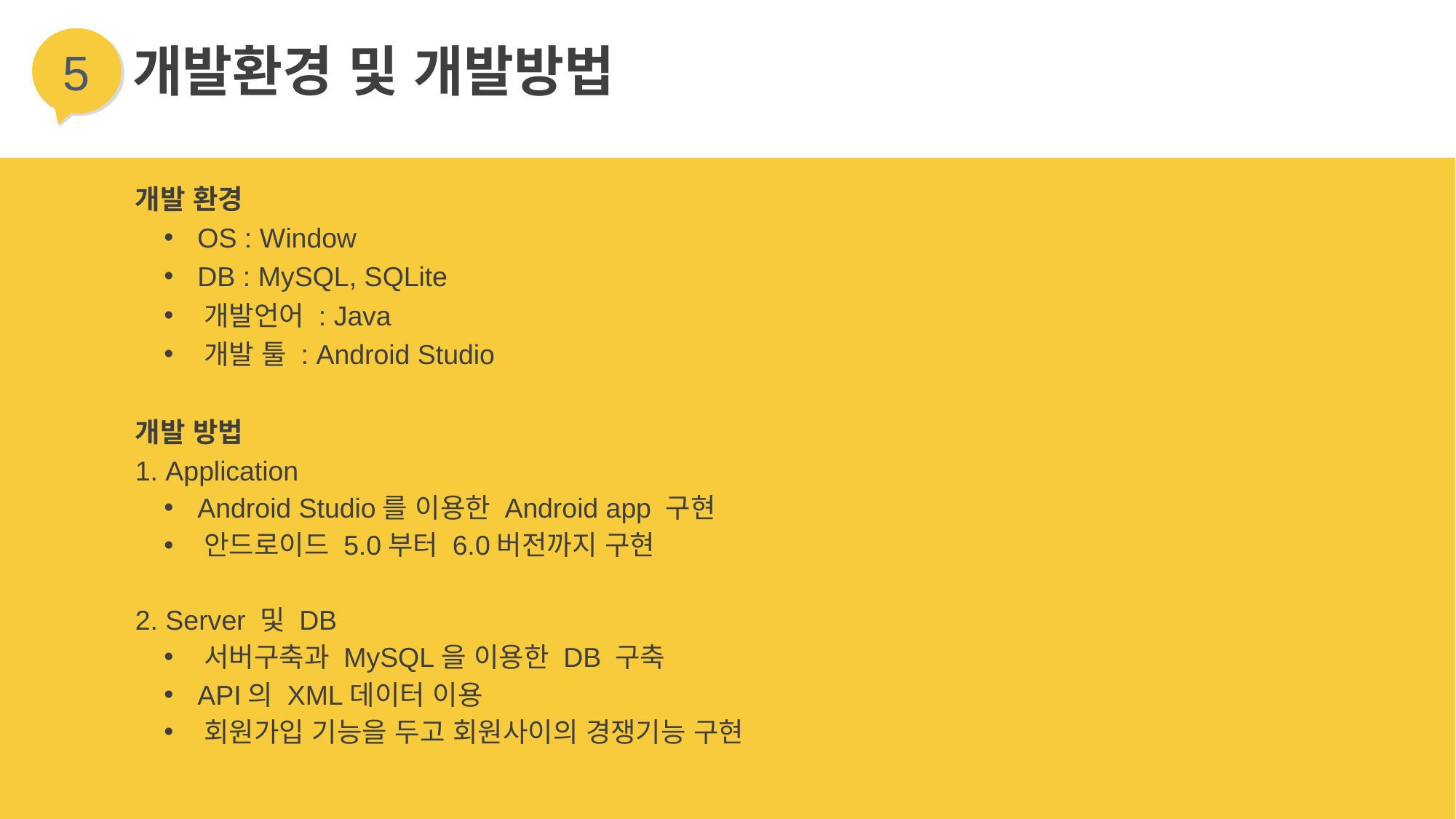

5

개발환경 및 개발방법
개발 환경
 OS : Window
 DB : MySQL, SQLite
 개발언어 : Java
 개발 툴 : Android Studio

개발 방법
 Application
 Android Studio를 이용한 Android app 구현
 안드로이드 5.0부터 6.0버전까지 구현

 Server 및 DB
 서버구축과 MySQL을 이용한 DB 구축
 API의 XML데이터 이용
 회원가입 기능을 두고 회원사이의 경쟁기능 구현